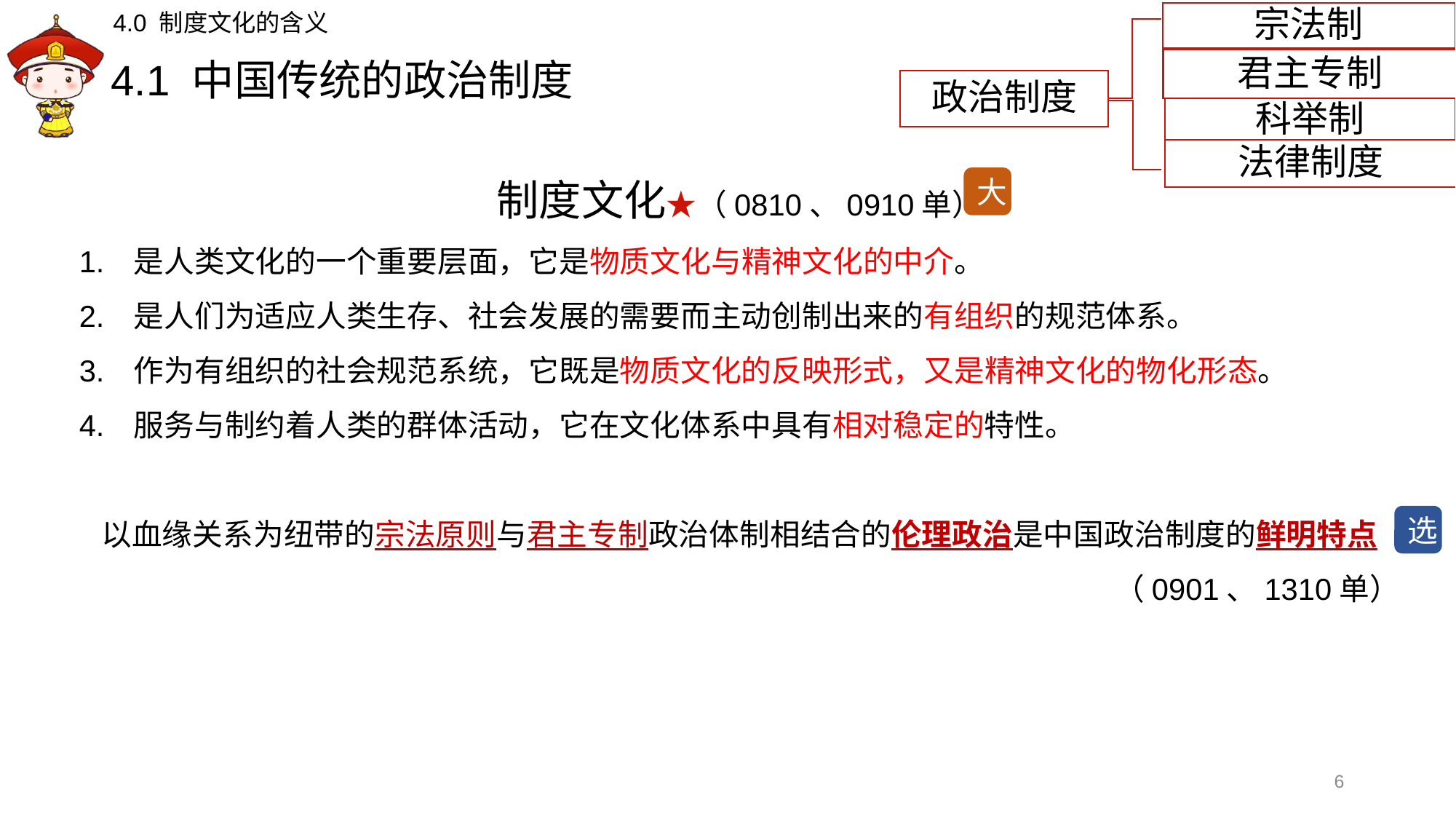

4.0 制度文化的含义
宗法制

# 4.1 中国传统的政治制度
君主专制
政治制度
科举制

法律制度
制度文化★（0810、0910单）
是人类文化的一个重要层面，它是物质文化与精神文化的中介。
是人们为适应人类生存、社会发展的需要而主动创制出来的有组织的规范体系。
作为有组织的社会规范系统，它既是物质文化的反映形式，又是精神文化的物化形态。
服务与制约着人类的群体活动，它在文化体系中具有相对稳定的特性。

以血缘关系为纽带的宗法原则与君主专制政治体制相结合的伦理政治是中国政治制度的鲜明特点
（0901、1310单）

大
选
6